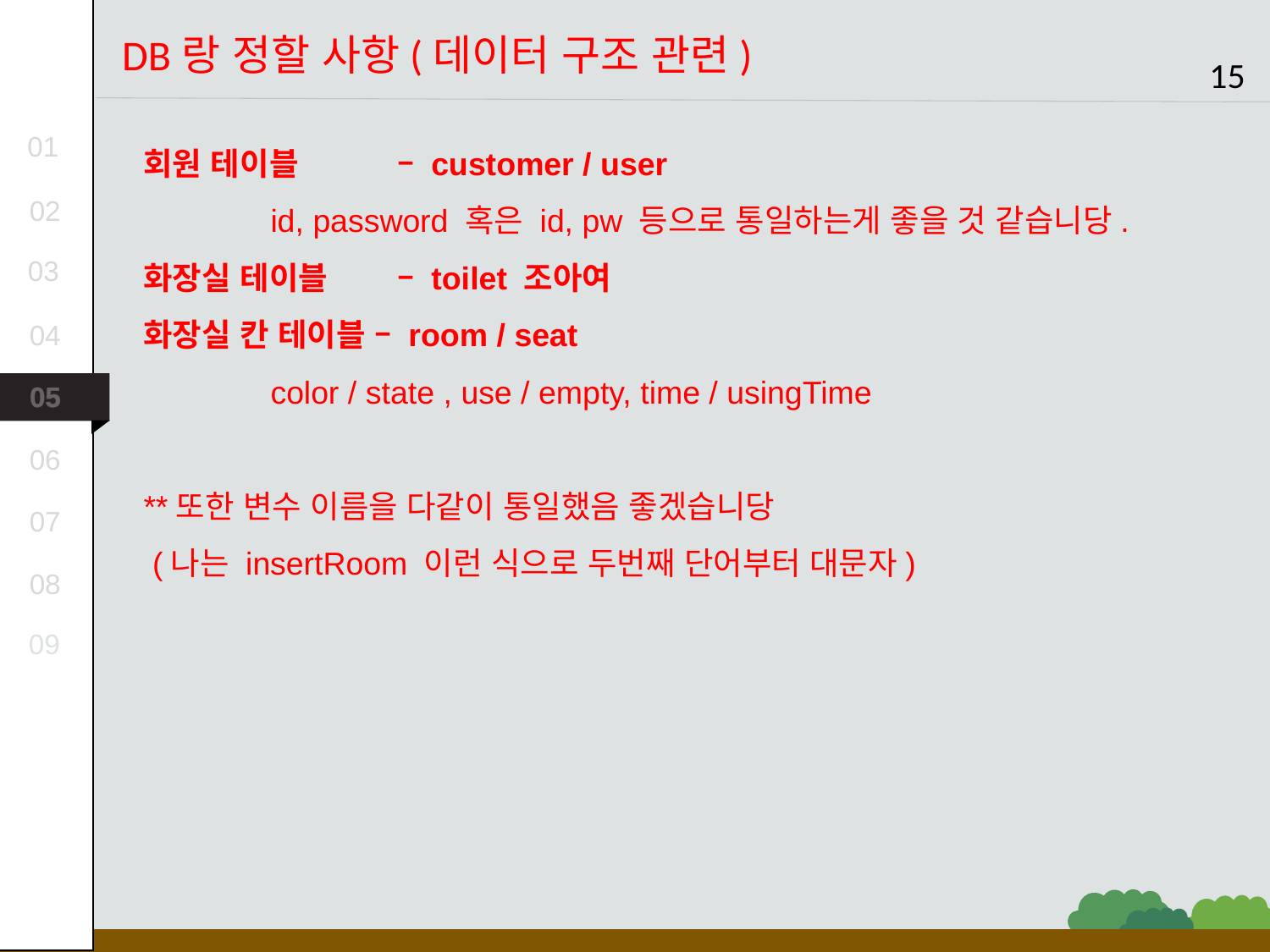

DB랑 정할 사항(데이터 구조 관련)
15
회원 테이블 	– customer / user
	id, password 혹은 id, pw 등으로 통일하는게 좋을 것 같습니당.
화장실 테이블	– toilet 조아여
화장실 칸 테이블 – room / seat
	color / state , use / empty, time / usingTime

**또한 변수 이름을 다같이 통일했음 좋겠습니당
 (나는 insertRoom 이런 식으로 두번째 단어부터 대문자)

01
02
03

04
05

06
07
08
09